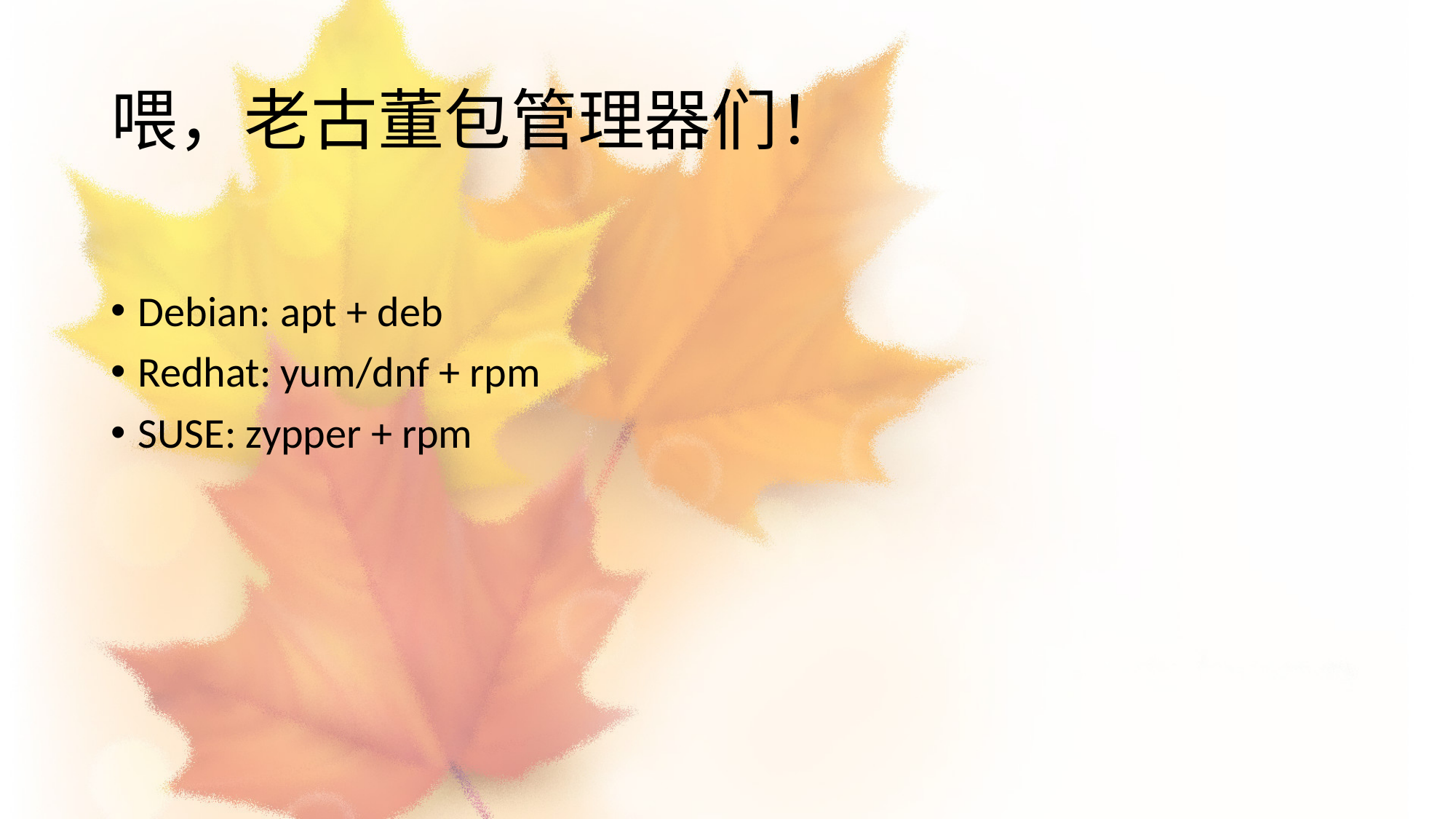

# 喂，老古董包管理器们！

Debian: apt + deb
Redhat: yum/dnf + rpm
SUSE: zypper + rpm